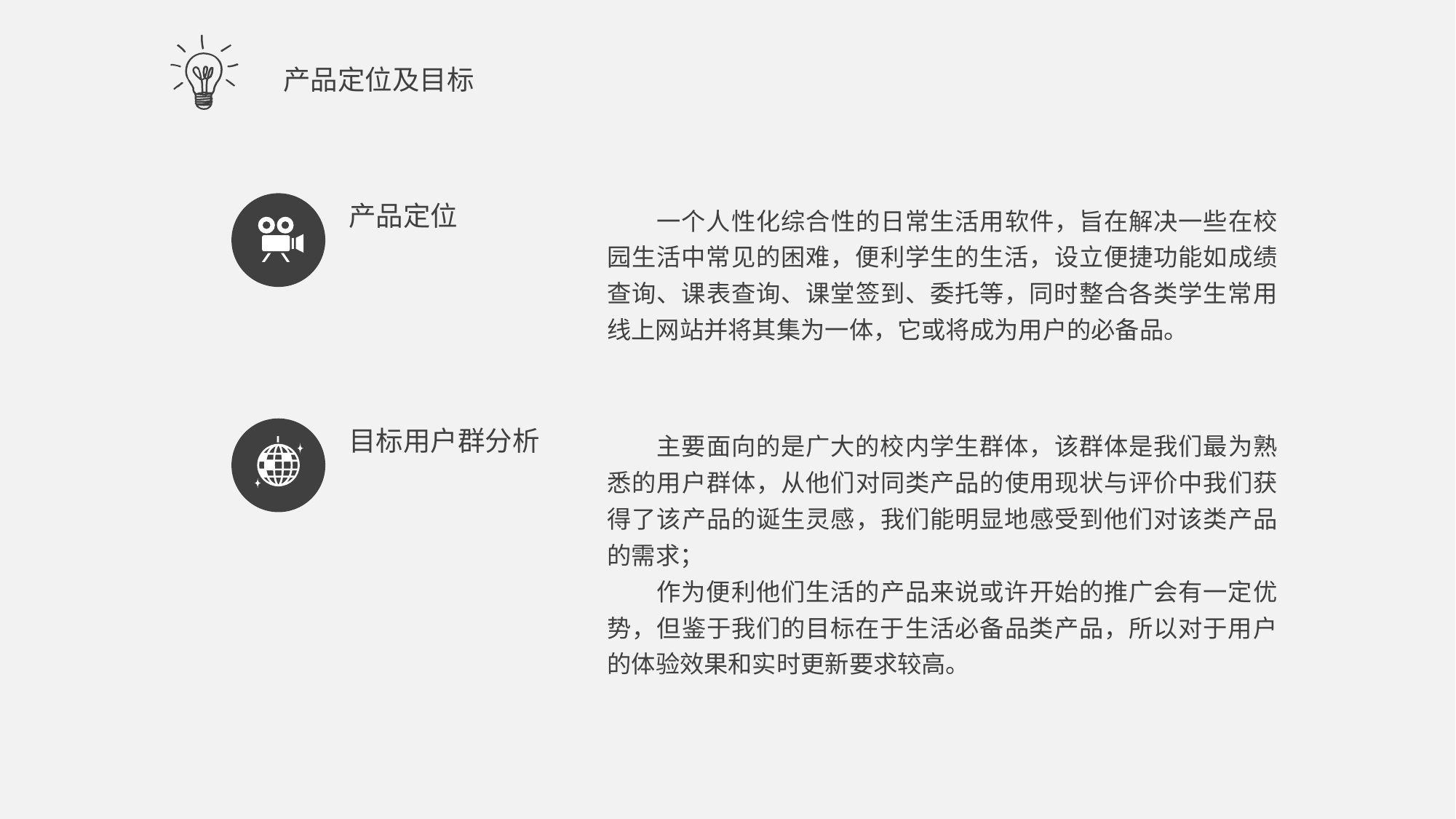

产品定位及目标
       一个人性化综合性的日常生活用软件，旨在解决一些在校园生活中常见的困难，便利学生的生活，设立便捷功能如成绩查询、课表查询、课堂签到、委托等，同时整合各类学生常用线上网站并将其集为一体，它或将成为用户的必备品。

产品定位

       主要面向的是广大的校内学生群体，该群体是我们最为熟悉的用户群体，从他们对同类产品的使用现状与评价中我们获得了该产品的诞生灵感，我们能明显地感受到他们对该类产品的需求；
       作为便利他们生活的产品来说或许开始的推广会有一定优势，但鉴于我们的目标在于生活必备品类产品，所以对于用户的体验效果和实时更新要求较高。
目标用户群分析